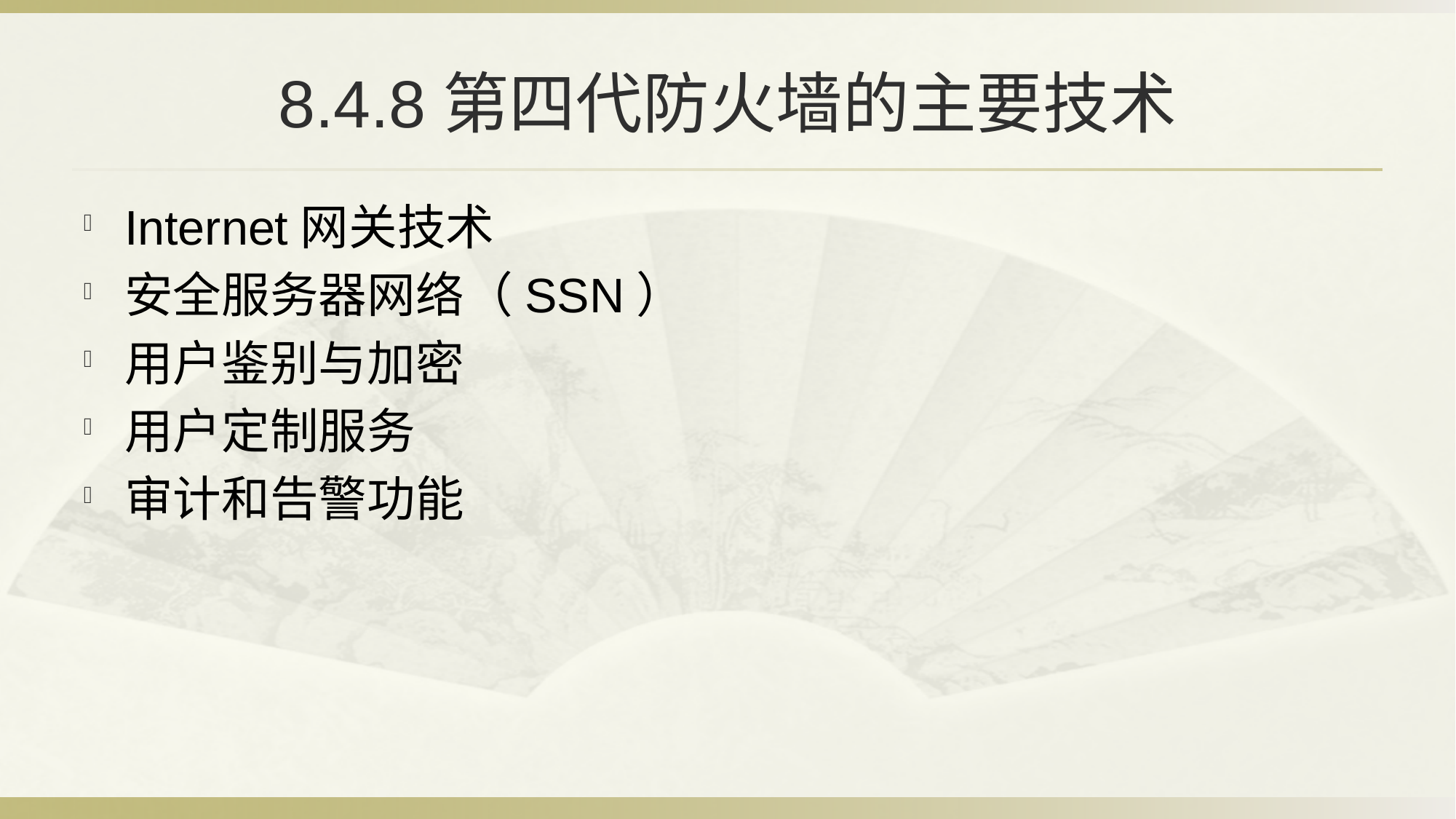

# 8.4.8第四代防火墙的主要技术
Internet网关技术
安全服务器网络（SSN）
用户鉴别与加密
用户定制服务
审计和告警功能